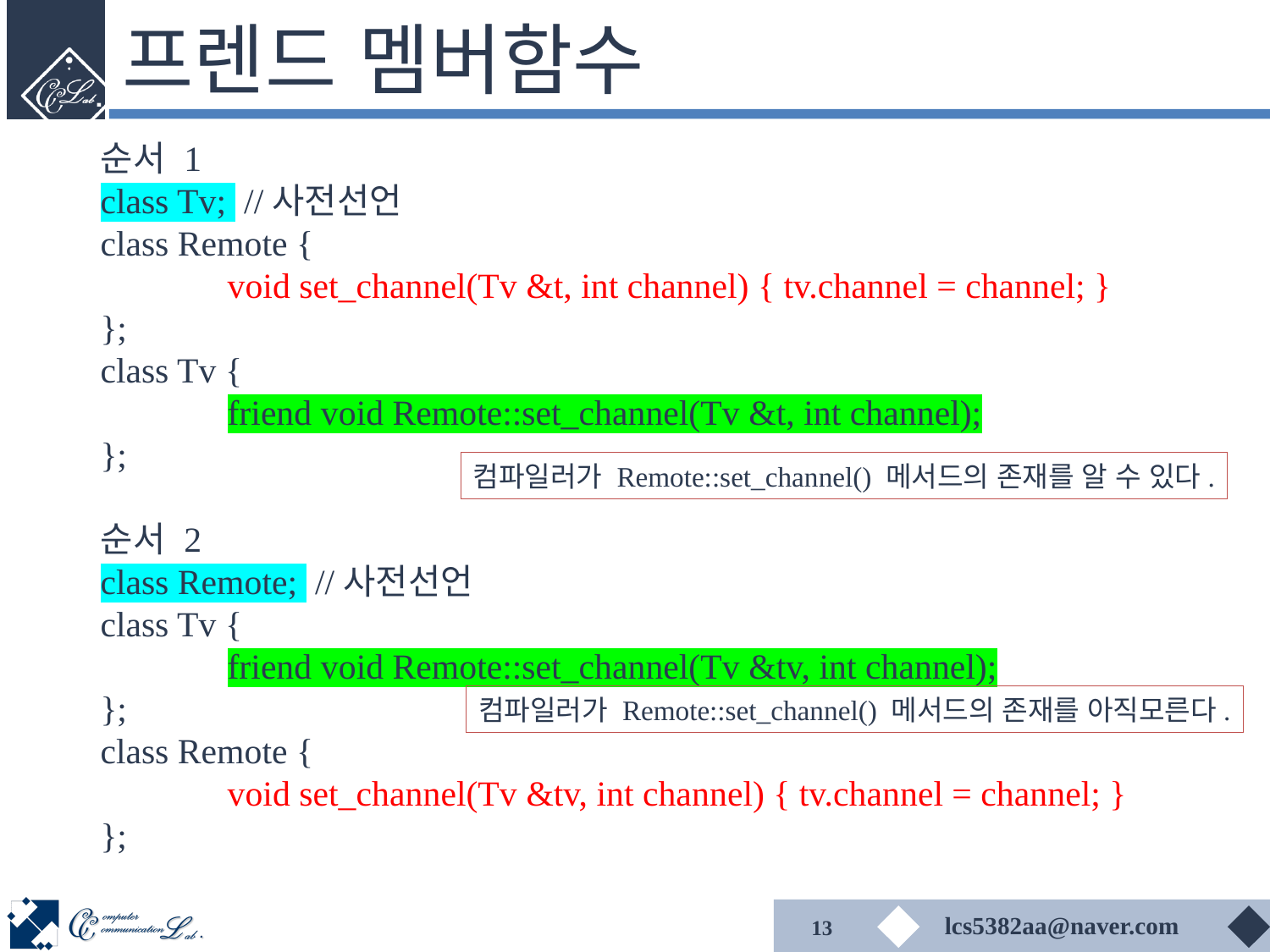

# 프렌드 멤버함수
순서 1
class Tv;  //사전선언
class Remote {
	void set_channel(Tv &t, int channel) { tv.channel = channel; }
};
class Tv {
	friend void Remote::set_channel(Tv &t, int channel);
};

순서 2
class Remote;  //사전선언
class Tv {
	friend void Remote::set_channel(Tv &tv, int channel);
};
class Remote {
	void set_channel(Tv &tv, int channel) { tv.channel = channel; }
};
컴파일러가 Remote::set_channel() 메서드의 존재를 알 수 있다.
컴파일러가 Remote::set_channel() 메서드의 존재를 아직모른다.